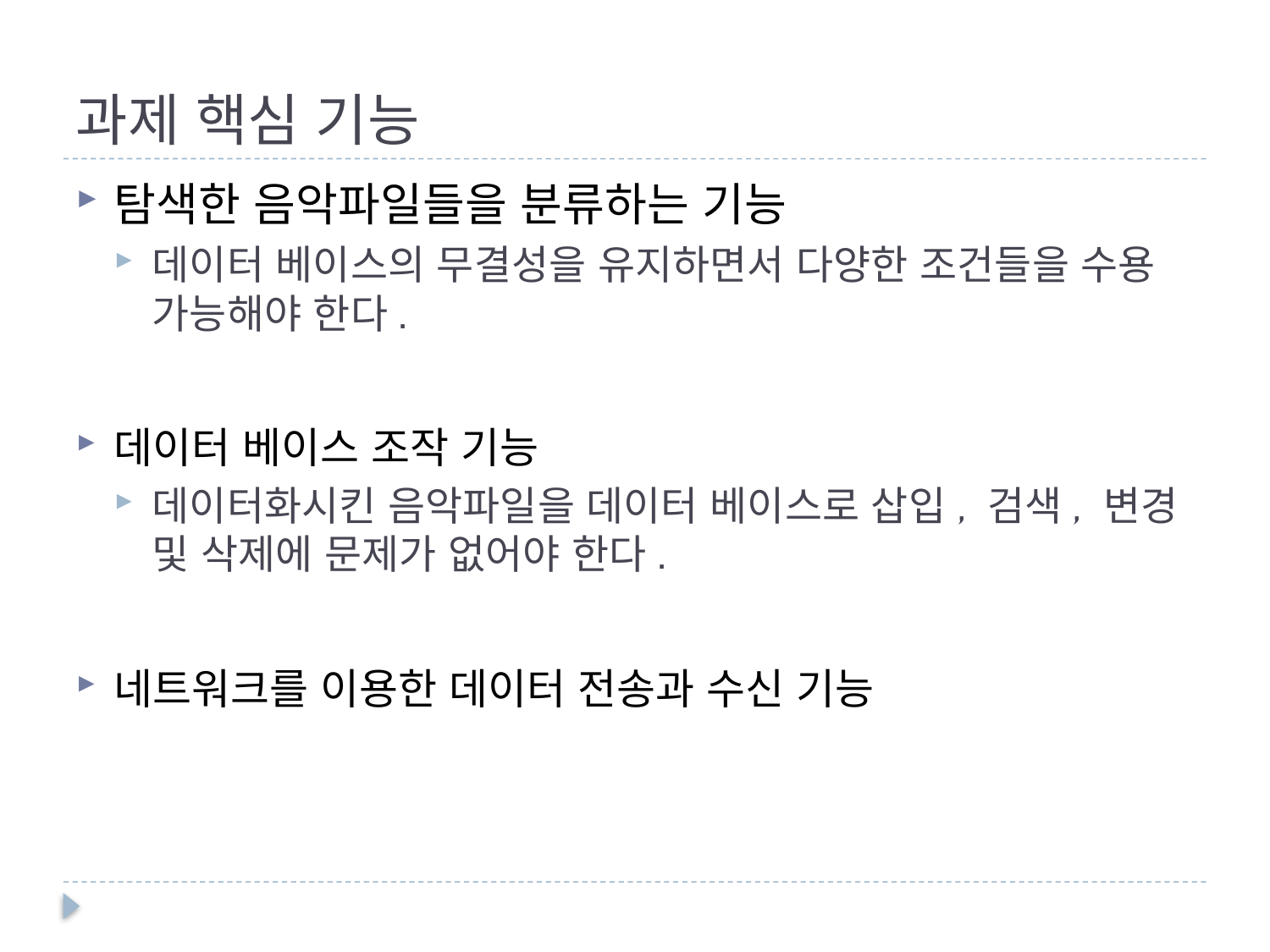

# 과제 핵심 기능
탐색한 음악파일들을 분류하는 기능
데이터 베이스의 무결성을 유지하면서 다양한 조건들을 수용 가능해야 한다.

데이터 베이스 조작 기능
데이터화시킨 음악파일을 데이터 베이스로 삽입, 검색, 변경 및 삭제에 문제가 없어야 한다.

네트워크를 이용한 데이터 전송과 수신 기능